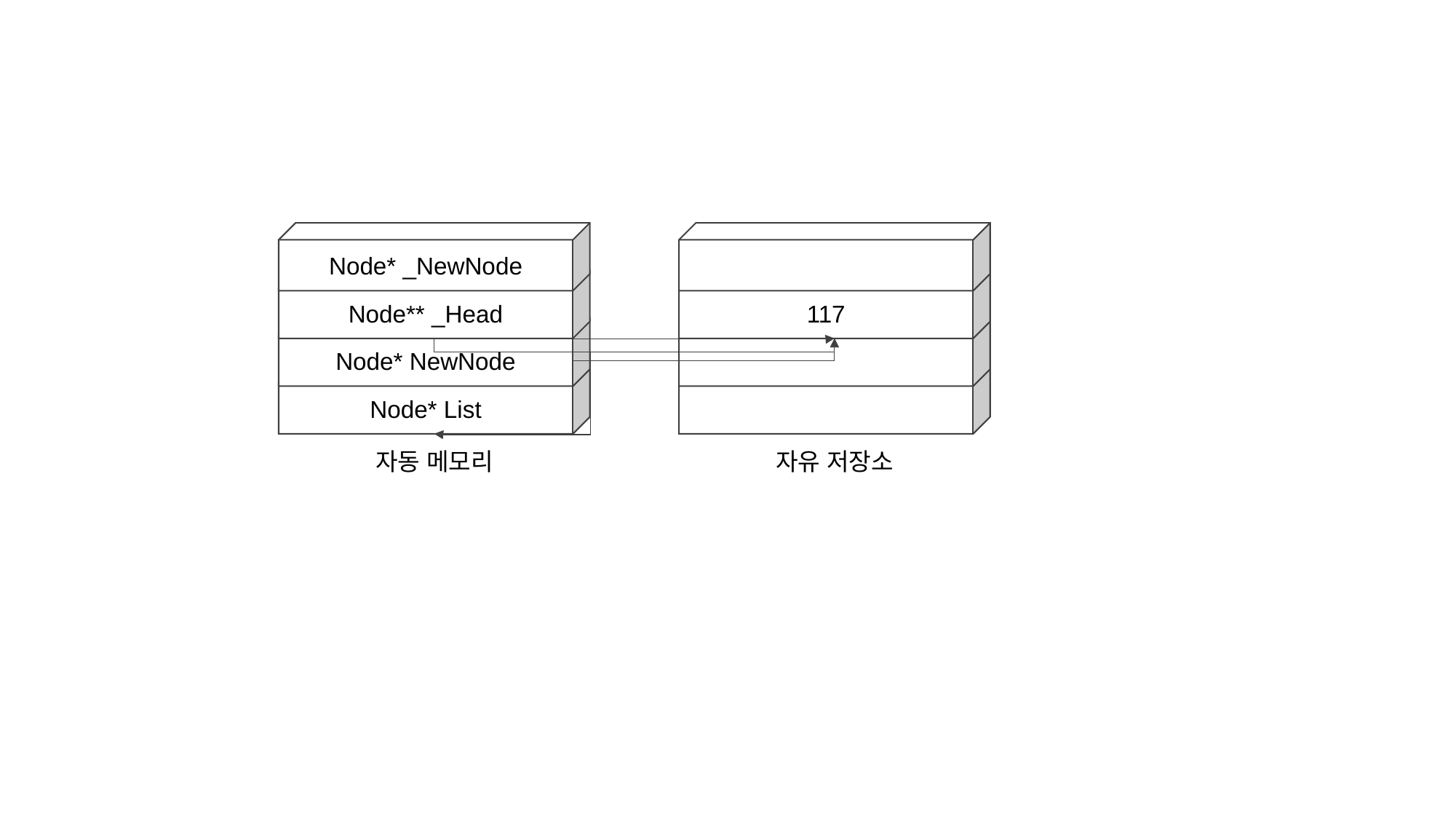

Node* _NewNode

117

자유 저장소
Node** _Head
Node* NewNode
Node* List
자동 메모리